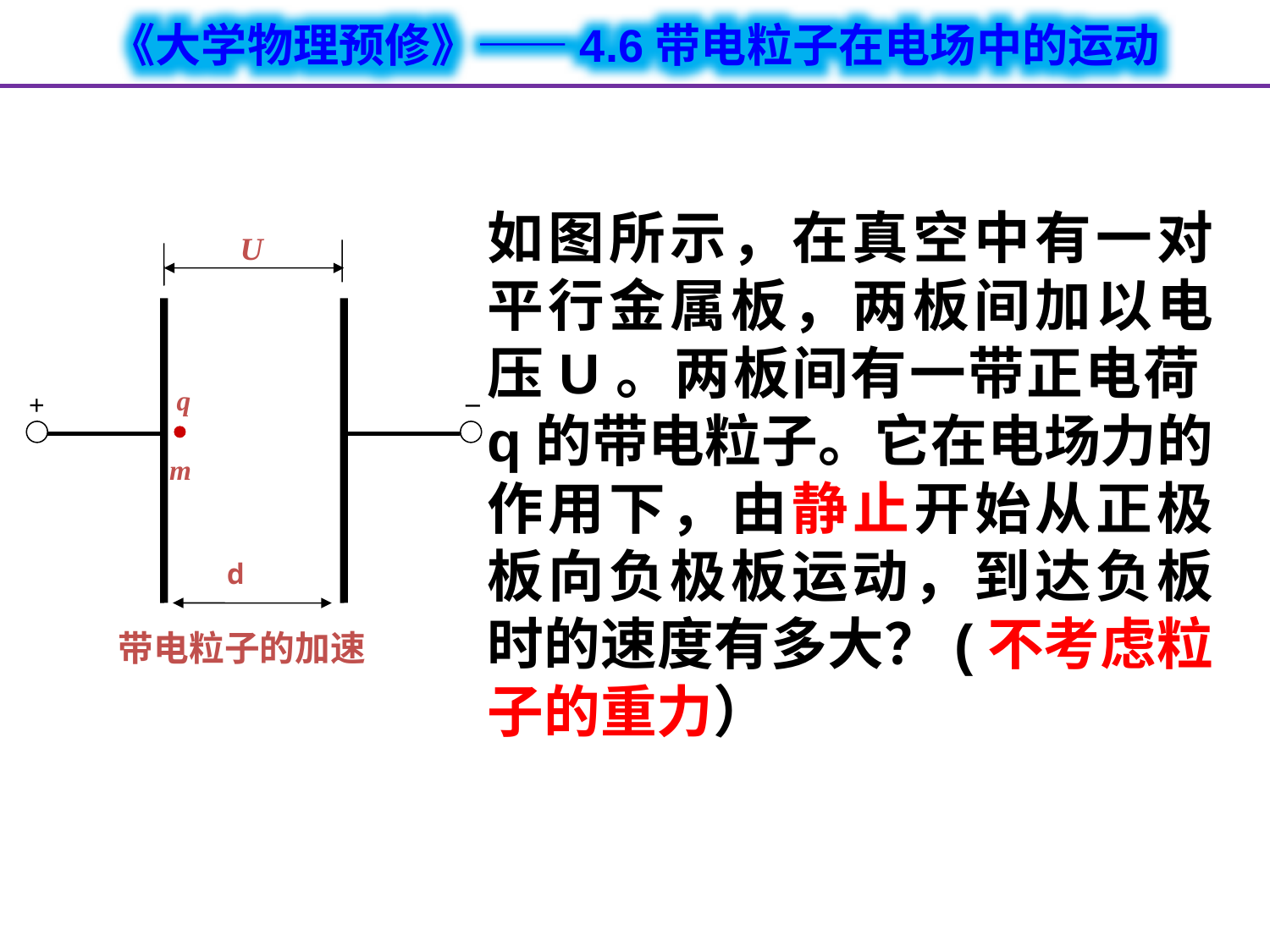

如图所示，在真空中有一对平行金属板，两板间加以电压U。两板间有一带正电荷q的带电粒子。它在电场力的作用下，由静止开始从正极板向负极板运动，到达负板时的速度有多大？(不考虑粒子的重力）
U

_
q
+

m
 d

带电粒子的加速